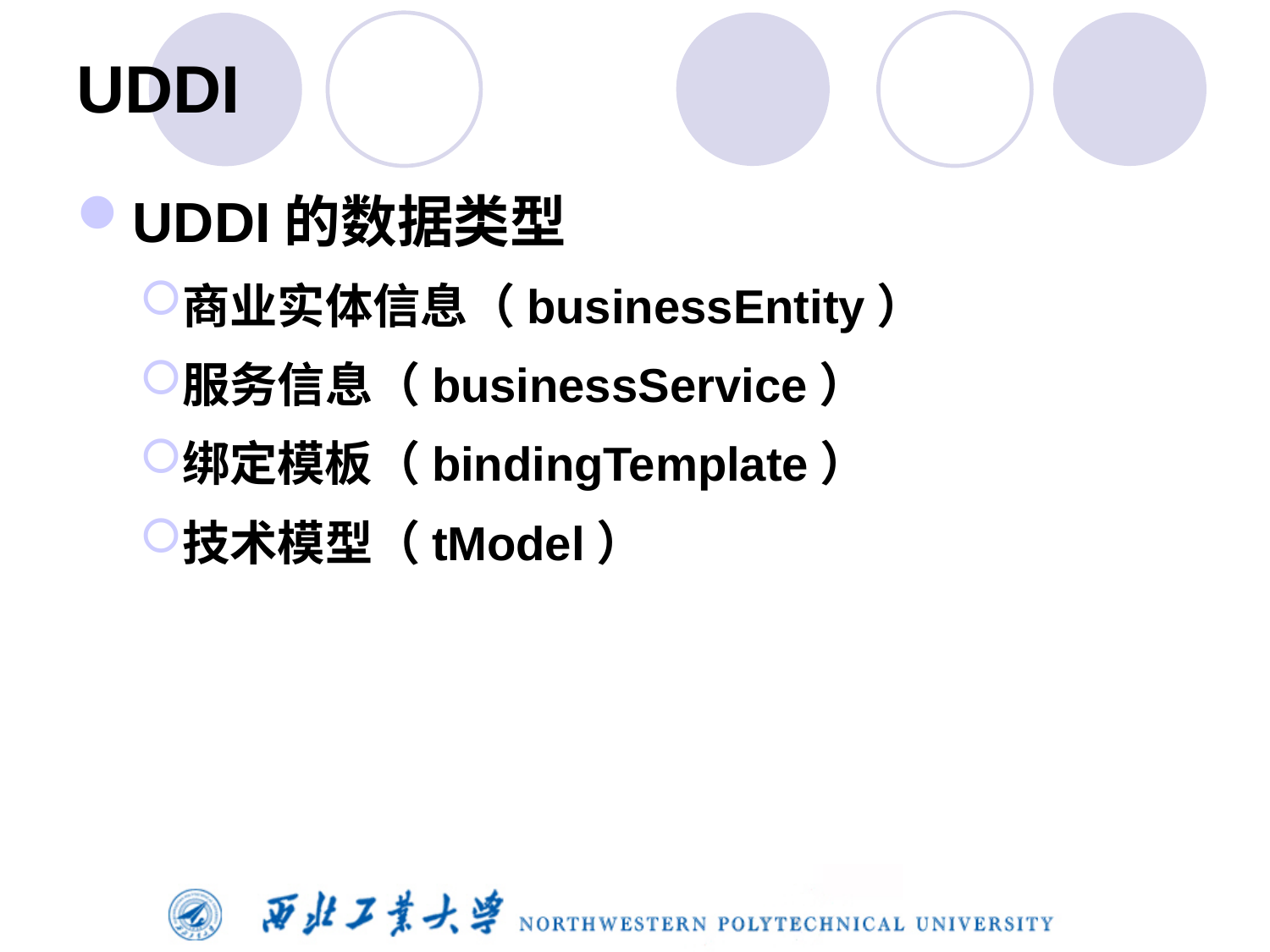

# UDDI
UDDI的数据类型
商业实体信息（businessEntity）
服务信息（businessService）
绑定模板（bindingTemplate）
技术模型（tModel）